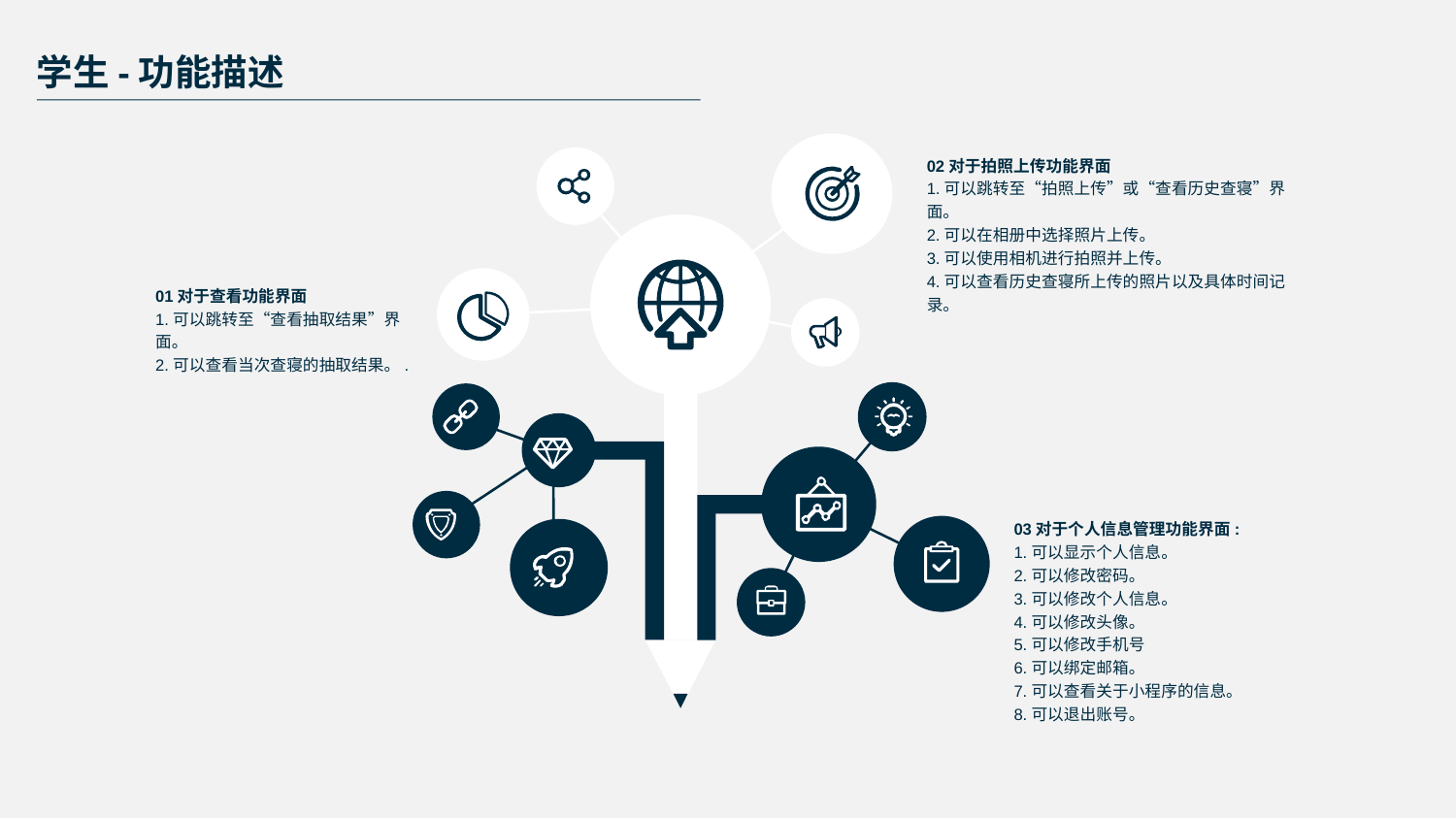

学生-功能描述

02对于拍照上传功能界面
1.可以跳转至“拍照上传”或“查看历史查寝”界面。
2.可以在相册中选择照片上传。
3.可以使用相机进行拍照并上传。
4.可以查看历史查寝所上传的照片以及具体时间记录。

01对于查看功能界面
1.可以跳转至“查看抽取结果”界面。
2.可以查看当次查寝的抽取结果。.

03对于个人信息管理功能界面:
1.可以显示个人信息。
2.可以修改密码。
3.可以修改个人信息。
4.可以修改头像。
5.可以修改手机号
6.可以绑定邮箱。
7.可以查看关于小程序的信息。
8.可以退出账号。